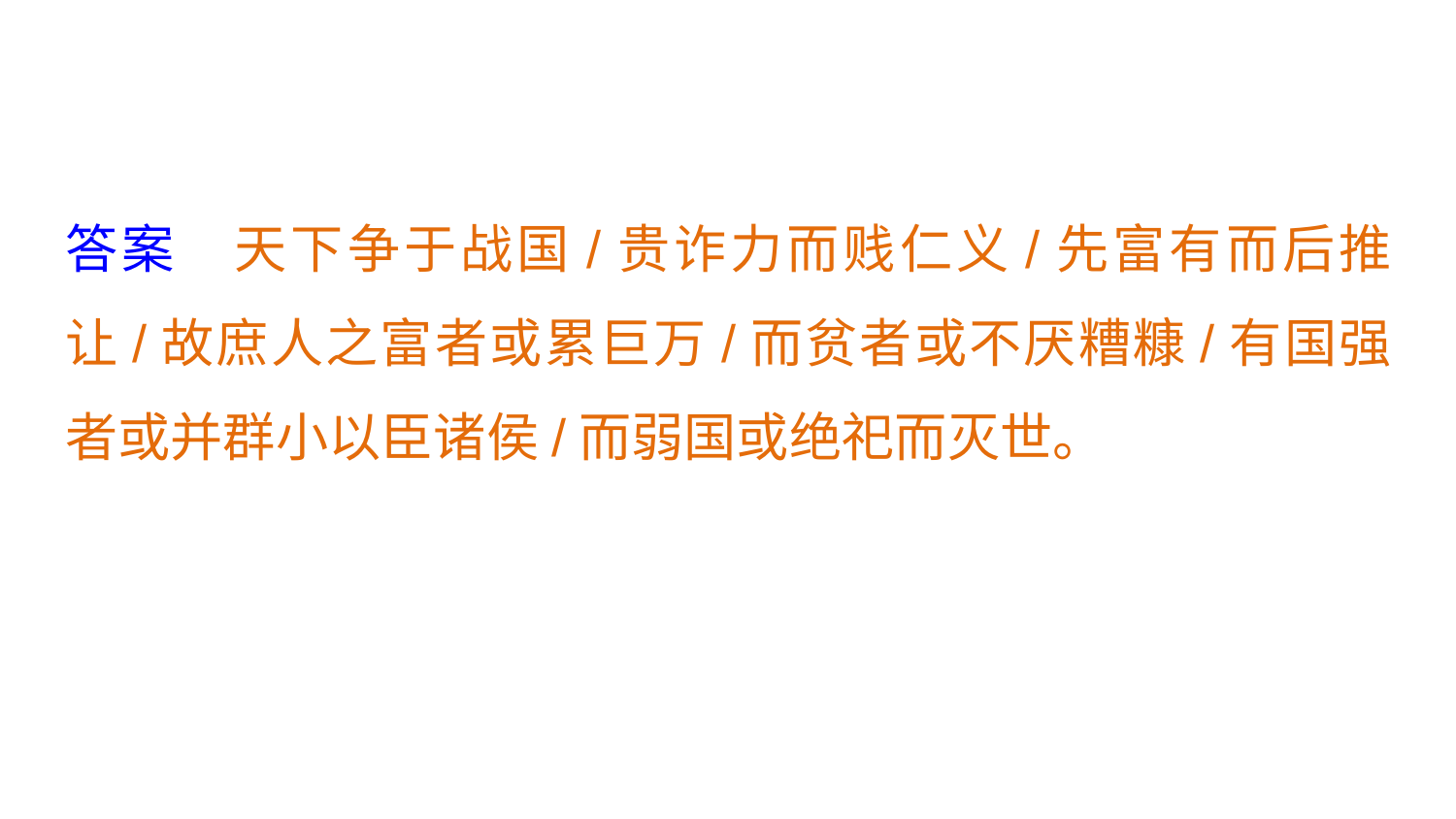

答案　天下争于战国/贵诈力而贱仁义/先富有而后推让/故庶人之富者或累巨万/而贫者或不厌糟糠/有国强者或并群小以臣诸侯/而弱国或绝祀而灭世。